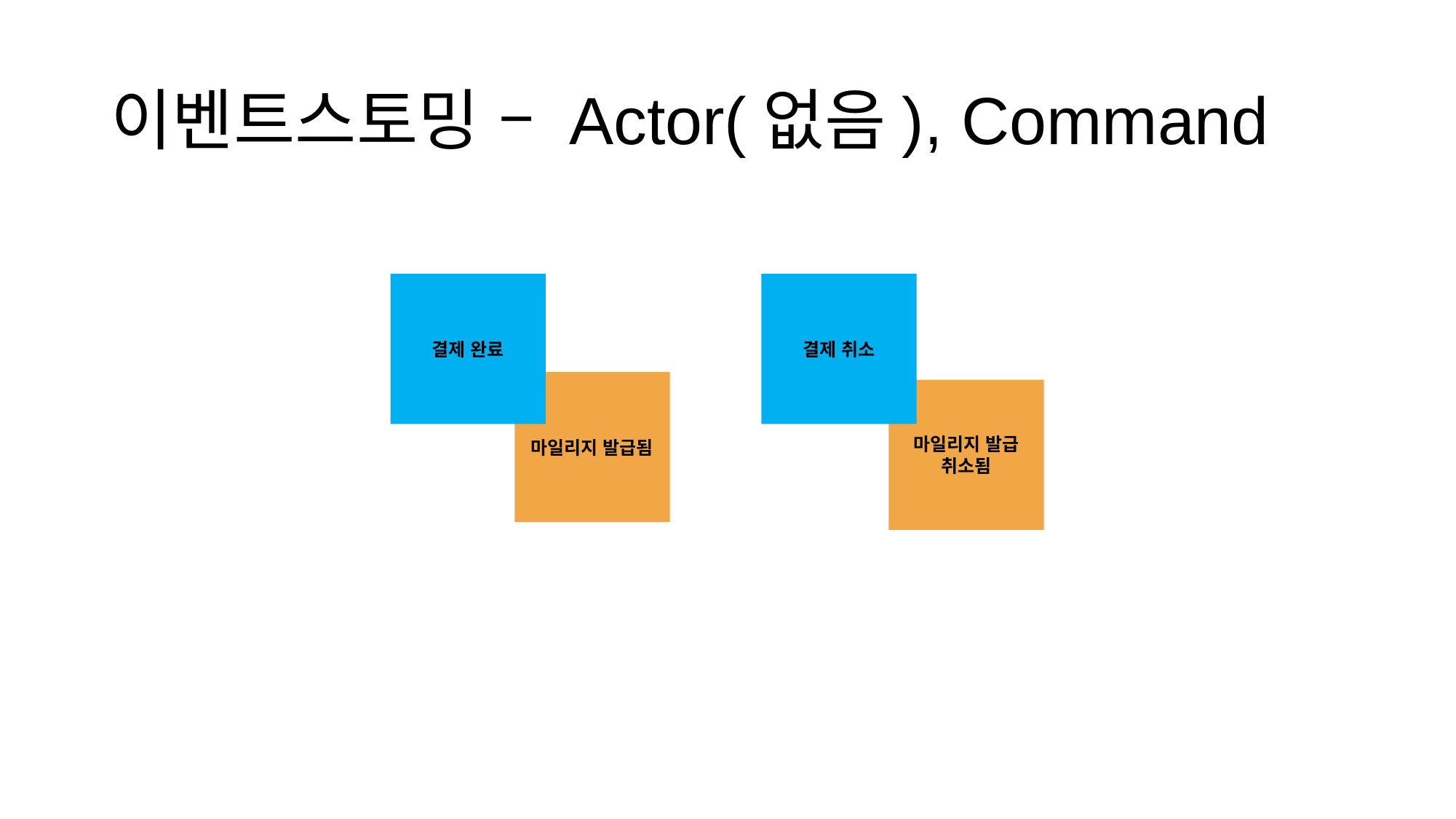

# 이벤트스토밍 – Actor(없음), Command
결제 완료
결제 취소
마일리지 발급됨
마일리지 발급 취소됨